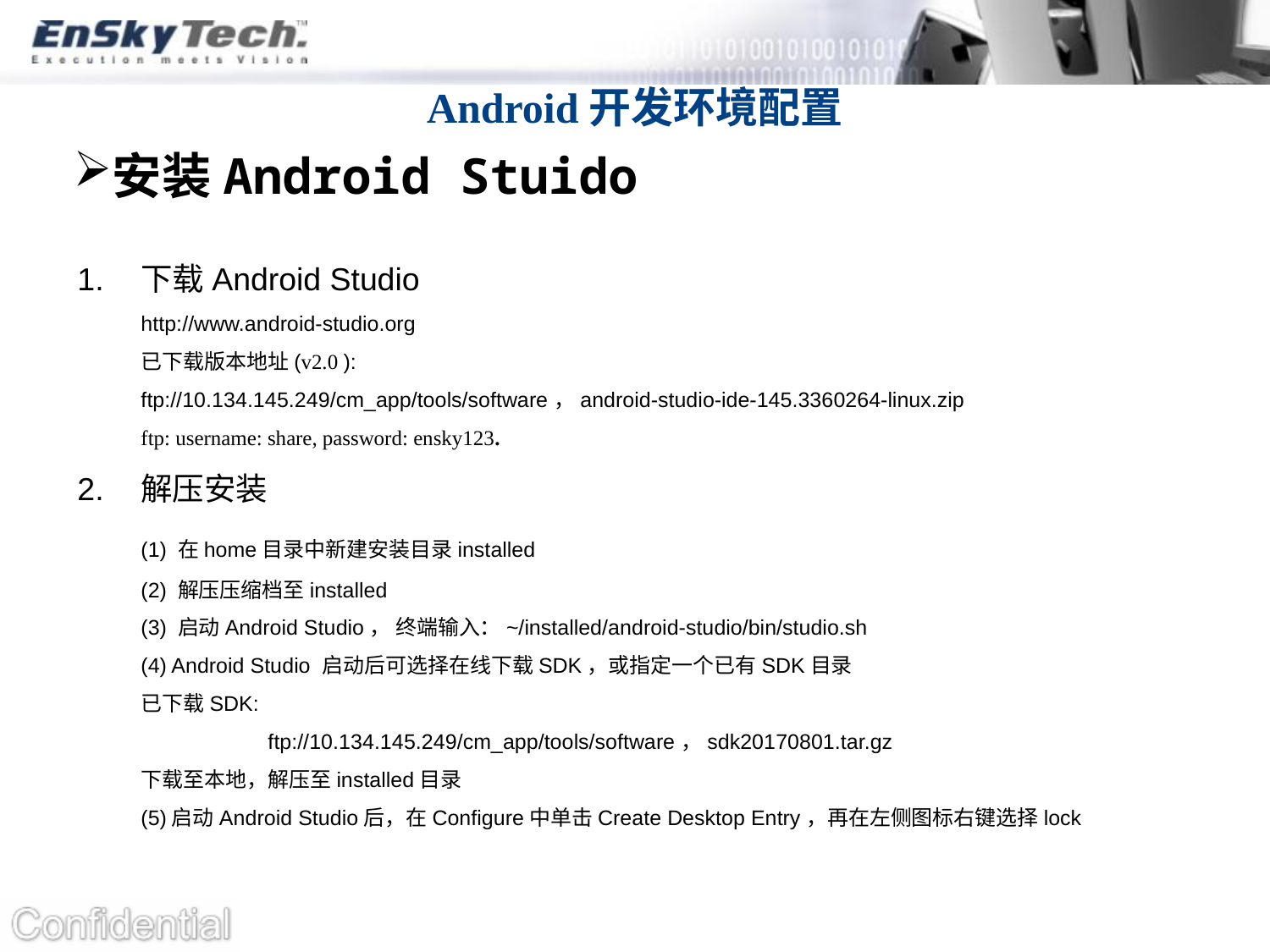

Android开发环境配置
安装Android Stuido

下载Android Studio
http://www.android-studio.org
已下载版本地址(v2.0 ):
ftp://10.134.145.249/cm_app/tools/software，android-studio-ide-145.3360264-linux.zip
ftp: username: share, password: ensky123.
解压安装
	(1) 在home目录中新建安装目录installed
(2) 解压压缩档至installed
	(3) 启动Android Studio， 终端输入：~/installed/android-studio/bin/studio.sh
	(4) Android Studio 启动后可选择在线下载SDK，或指定一个已有SDK目录
	已下载SDK:
		ftp://10.134.145.249/cm_app/tools/software，sdk20170801.tar.gz
	下载至本地，解压至installed目录
	(5)启动Android Studio后，在Configure中单击Create Desktop Entry，再在左侧图标右键选择lock